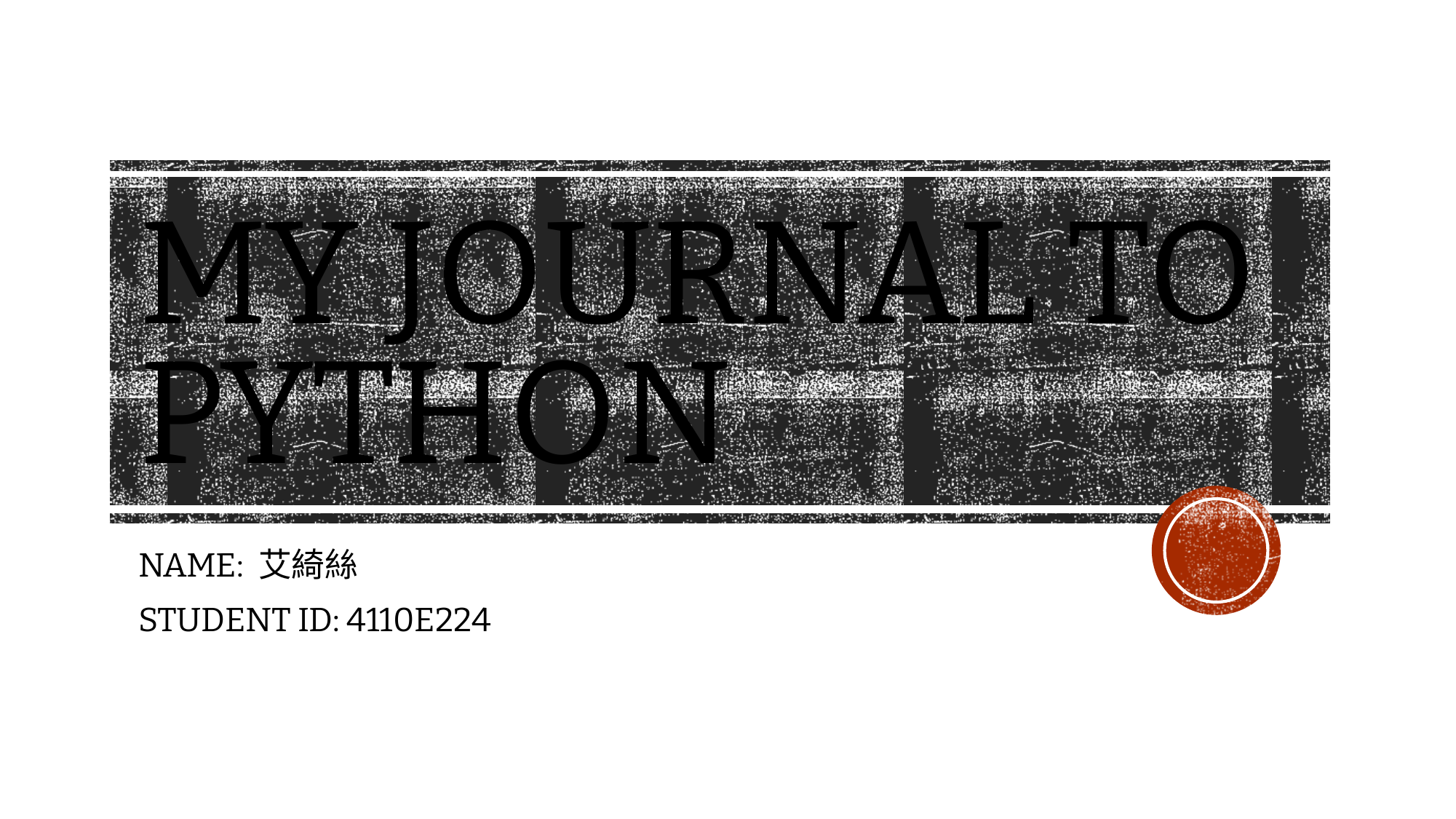

# My journal to python
NAME: 艾綺絲
STUDENT ID: 4110E224